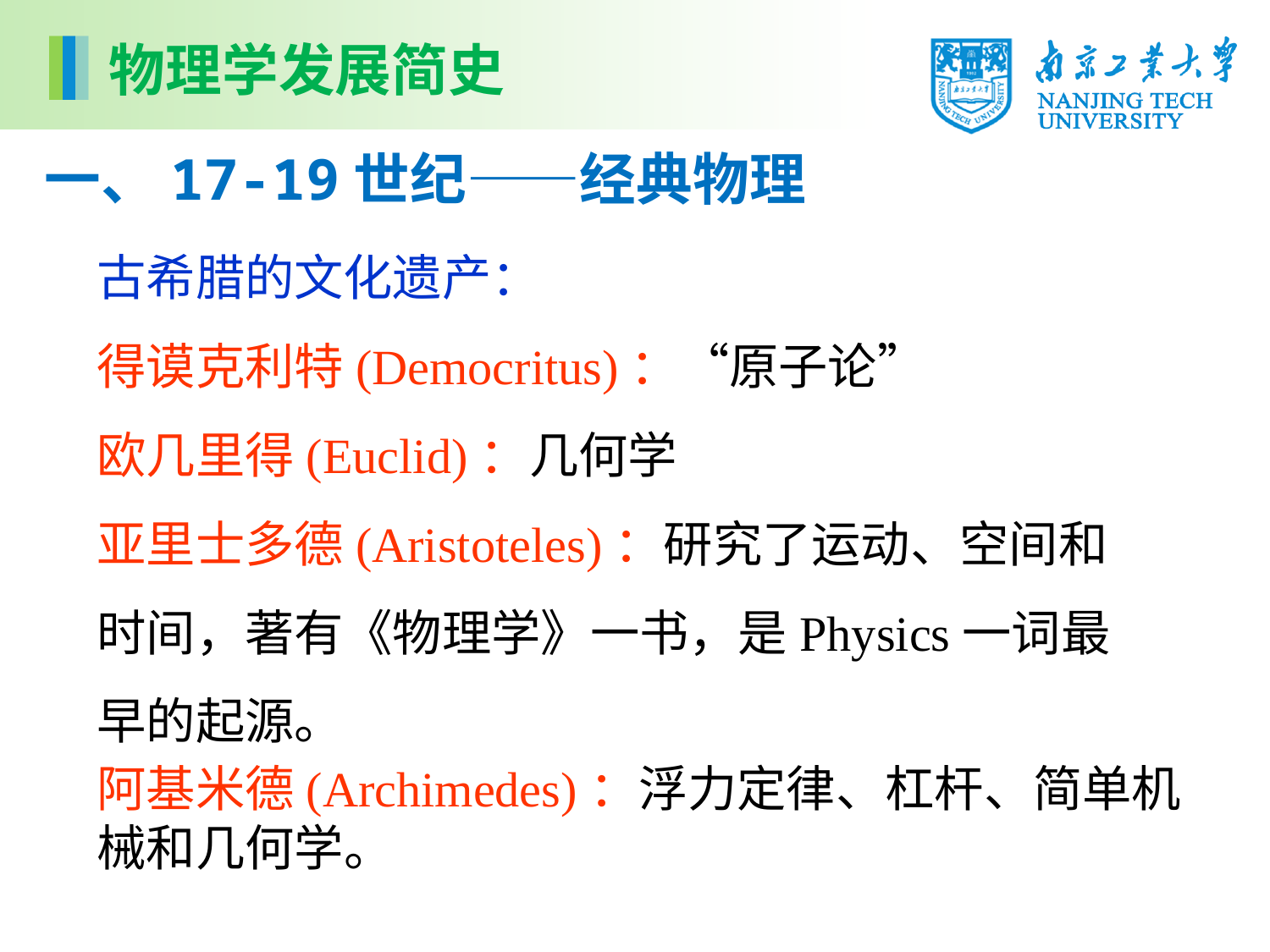

# 物理学发展简史
一、17-19世纪——经典物理
古希腊的文化遗产：
得谟克利特(Democritus)：“原子论”
欧几里得(Euclid)：几何学
亚里士多德(Aristoteles)：研究了运动、空间和时间，著有《物理学》一书，是Physics一词最早的起源。
阿基米德(Archimedes)：浮力定律、杠杆、简单机械和几何学。